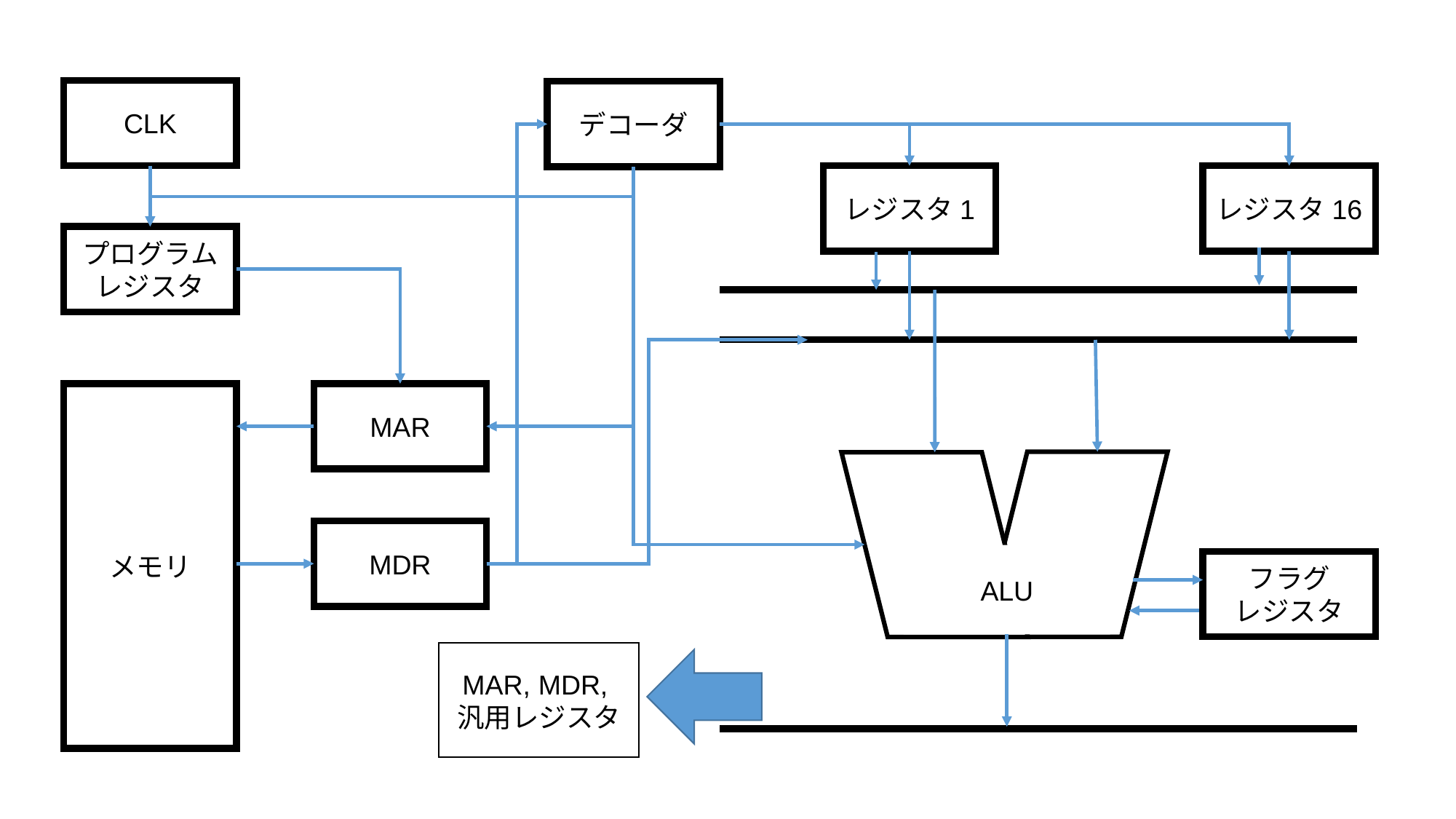

CLK
デコーダ
レジスタ1
レジスタ16
プログラムレジスタ
メモリ
MAR

ALU
MDR
フラグ
レジスタ
MAR, MDR,
汎用レジスタ